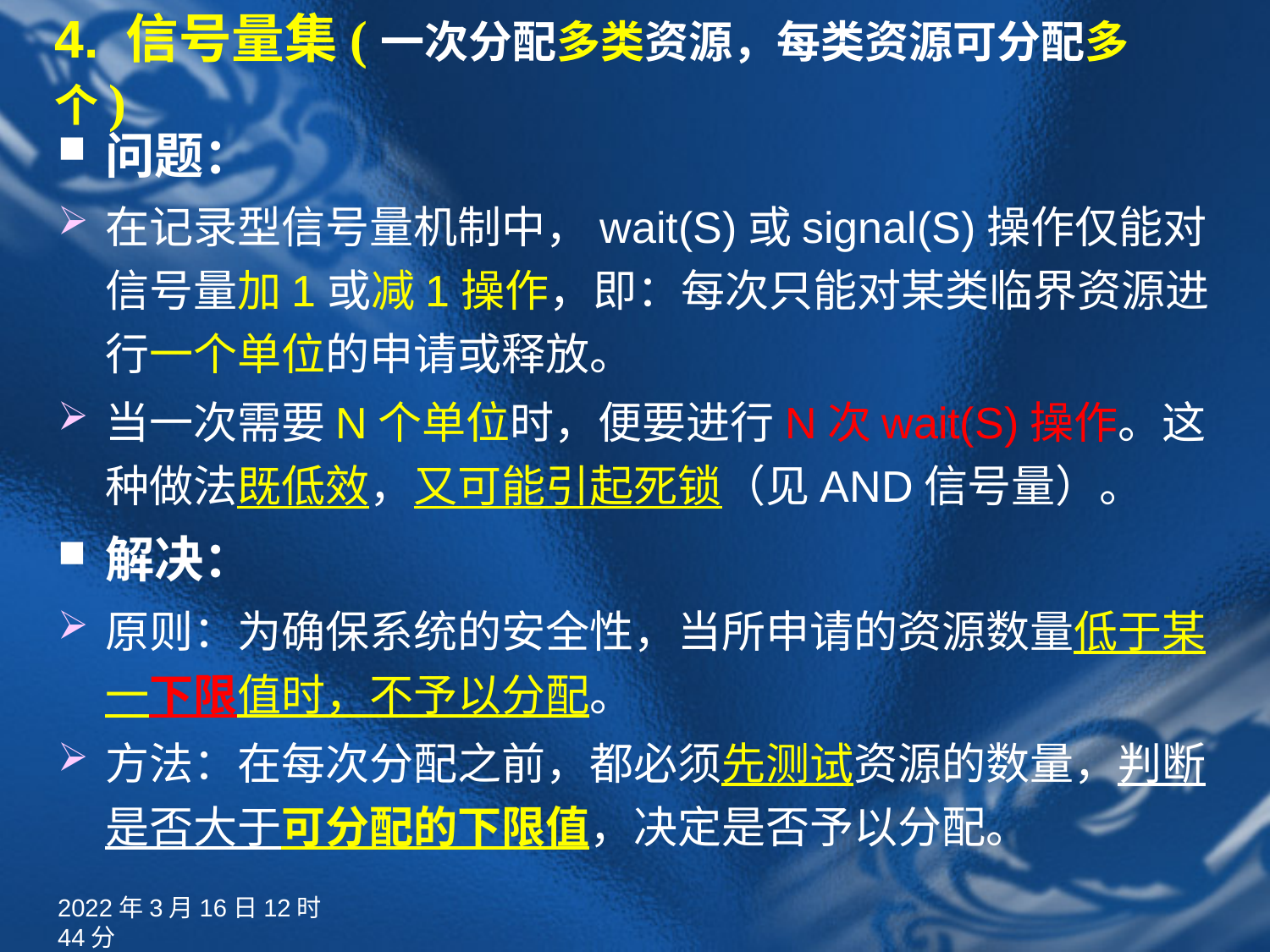

# 4. 信号量集(一次分配多类资源，每类资源可分配多个)
问题：
在记录型信号量机制中，wait(S)或signal(S)操作仅能对信号量加1或减1操作，即：每次只能对某类临界资源进行一个单位的申请或释放。
当一次需要N个单位时，便要进行N次wait(S)操作。这种做法既低效，又可能引起死锁（见AND信号量）。
解决：
原则：为确保系统的安全性，当所申请的资源数量低于某一下限值时，不予以分配。
方法：在每次分配之前，都必须先测试资源的数量，判断是否大于可分配的下限值，决定是否予以分配。
2022年3月16日12时44分